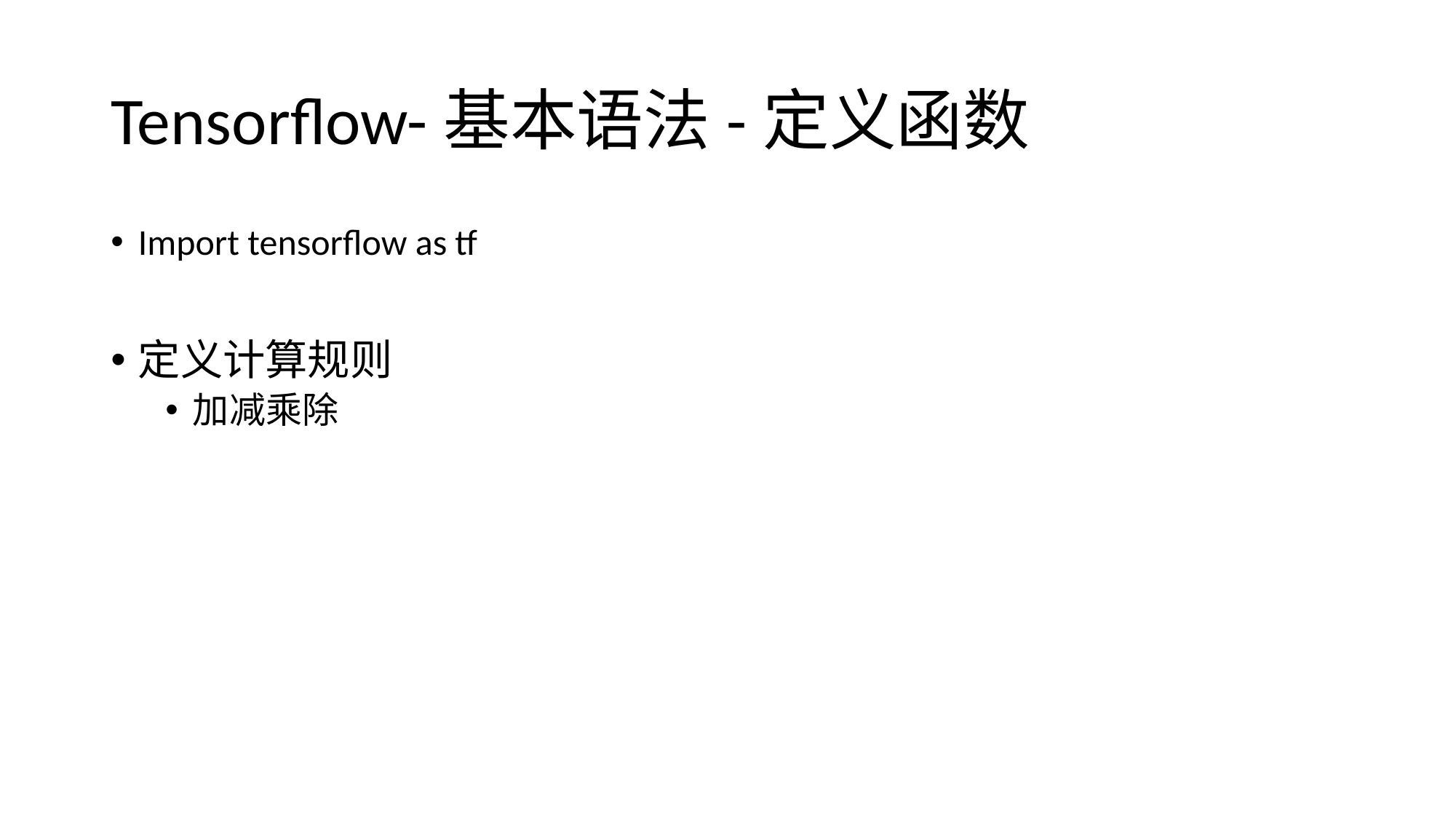

# Tensorflow-基本语法-定义函数
Import tensorflow as tf

定义计算规则
加减乘除